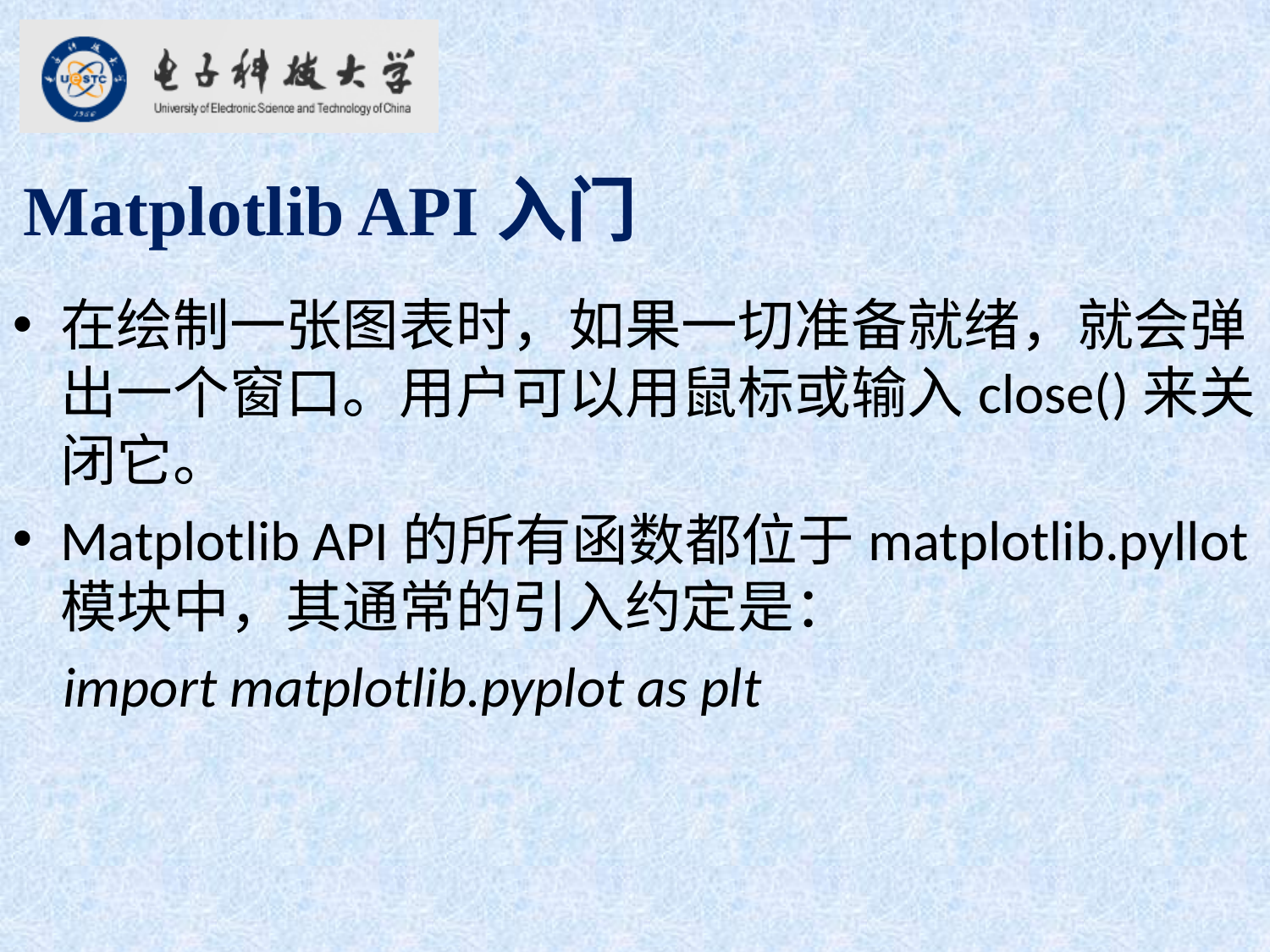

Matplotlib API入门

在绘制一张图表时，如果一切准备就绪，就会弹出一个窗口。用户可以用鼠标或输入close()来关闭它。
Matplotlib API的所有函数都位于matplotlib.pyllot模块中，其通常的引入约定是：
    import matplotlib.pyplot as plt